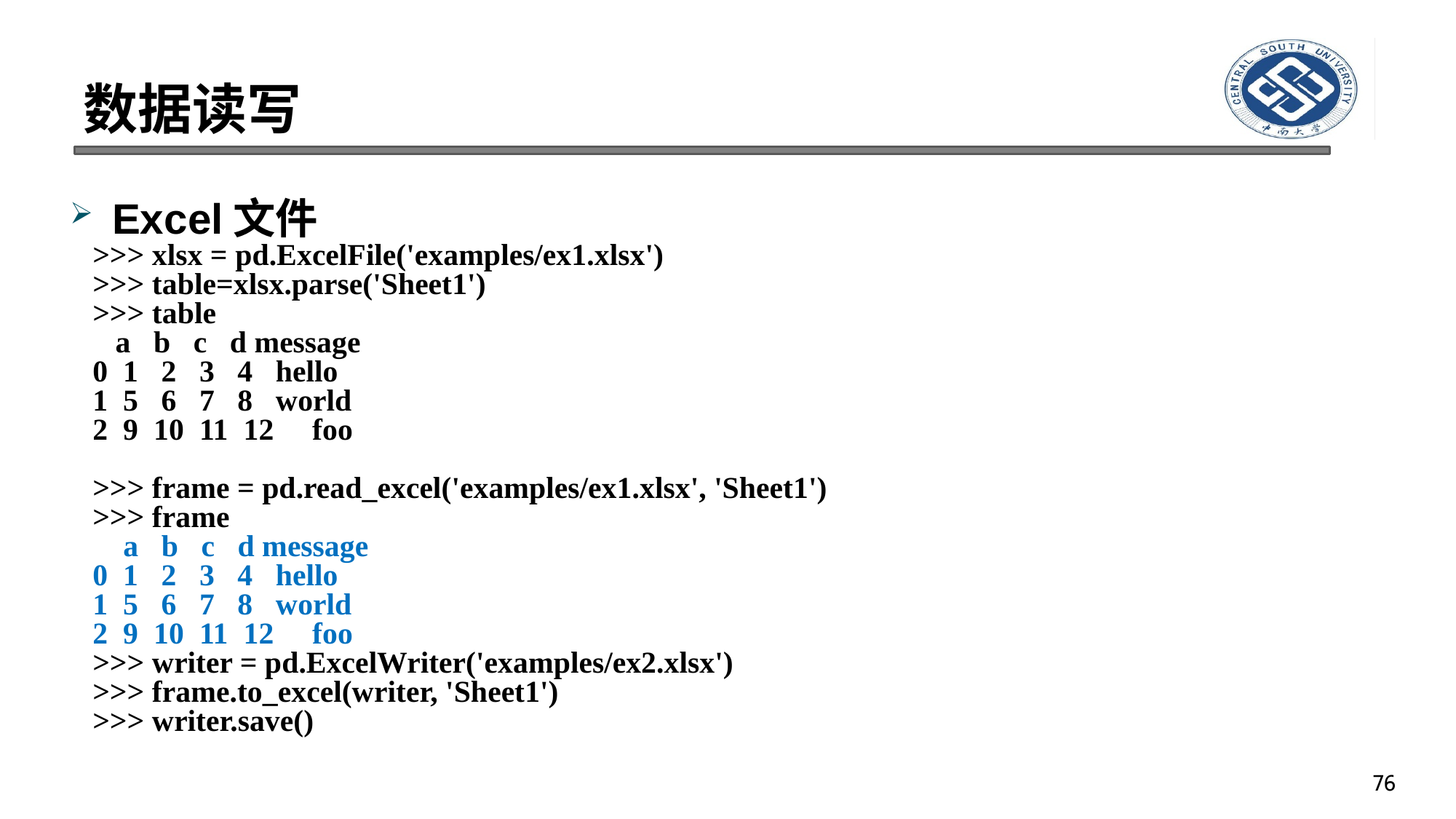

# 数据读写
Excel文件
>>> xlsx = pd.ExcelFile('examples/ex1.xlsx')
>>> table=xlsx.parse('Sheet1')
>>> table
   a   b   c   d message
0  1   2   3   4   hello
1  5   6   7   8   world
2  9  10  11  12     foo

>>> frame = pd.read_excel('examples/ex1.xlsx', 'Sheet1')
>>> frame
    a   b   c   d message
0  1   2   3   4   hello
1  5   6   7   8   world
2  9  10  11  12     foo
>>> writer = pd.ExcelWriter('examples/ex2.xlsx')
>>> frame.to_excel(writer, 'Sheet1')
>>> writer.save()
76